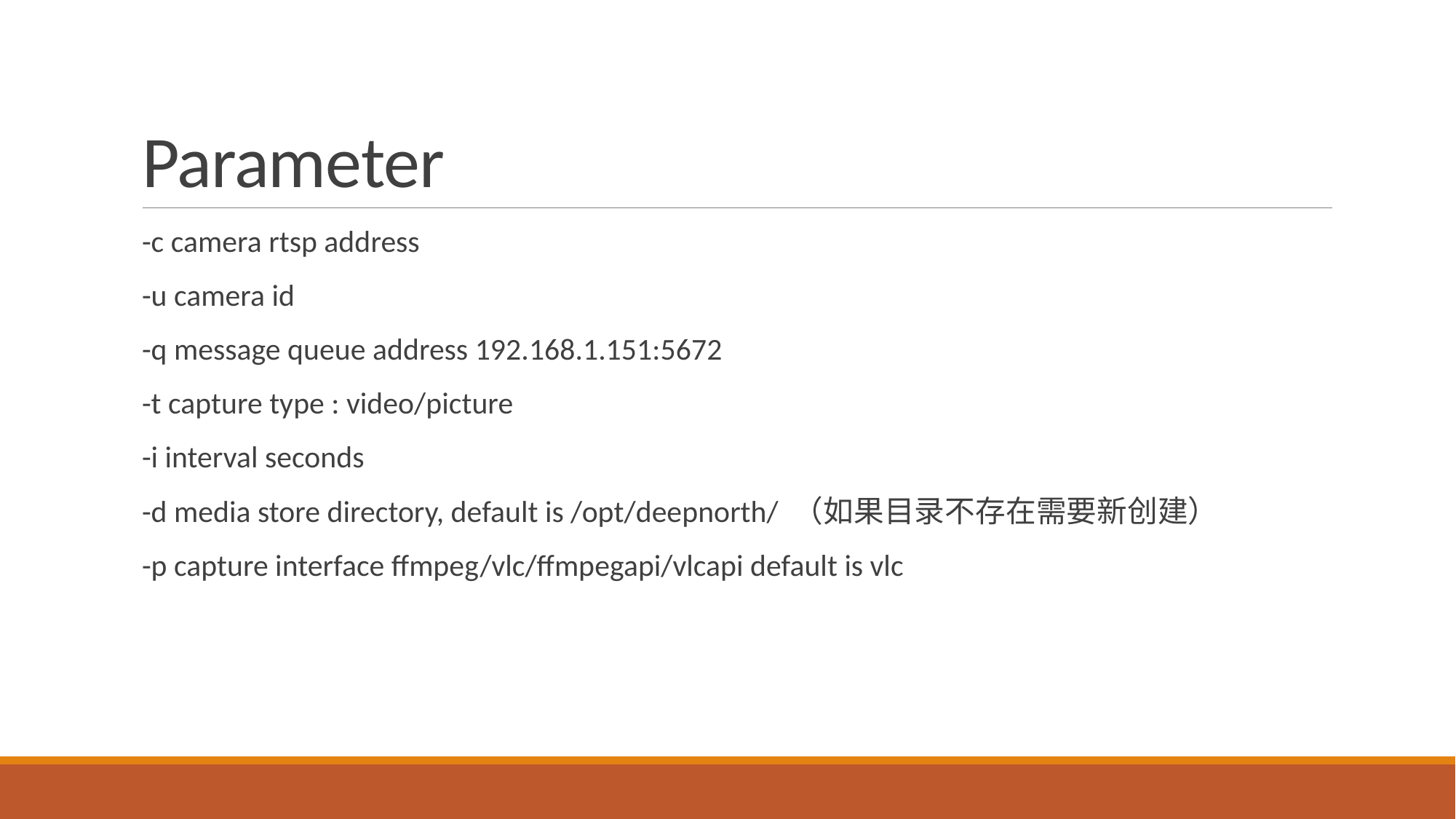

# Parameter
-c camera rtsp address
-u camera id
-q message queue address 192.168.1.151:5672
-t capture type : video/picture
-i interval seconds
-d media store directory, default is /opt/deepnorth/ （如果目录不存在需要新创建）
-p capture interface ffmpeg/vlc/ffmpegapi/vlcapi default is vlc